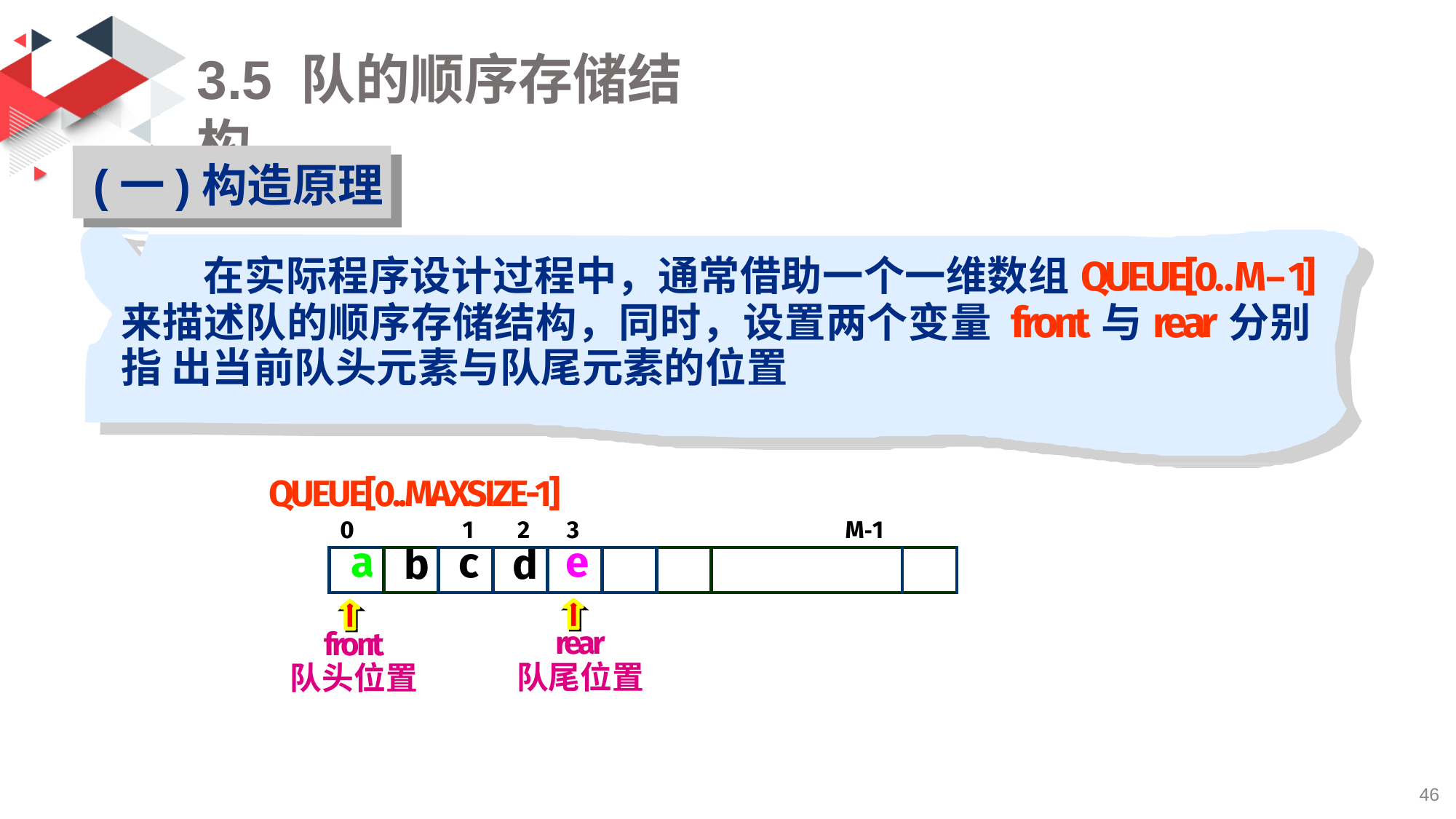

# 3.5 队的顺序存储结构

(一)构造原理

在实际程序设计过程中，通常借助一个一维数组QUEUE[0..M–1] 来描述队的顺序存储结构，同时，设置两个变量front与rear分别指 出当前队头元素与队尾元素的位置

QUEUE[0..MAXSIZE-1]
0	1	2	3
M-1
| a | b | c | d | e |  |  |  |  |
| --- | --- | --- | --- | --- | --- | --- | --- | --- |

rear
队尾位置
front
队头位置

46